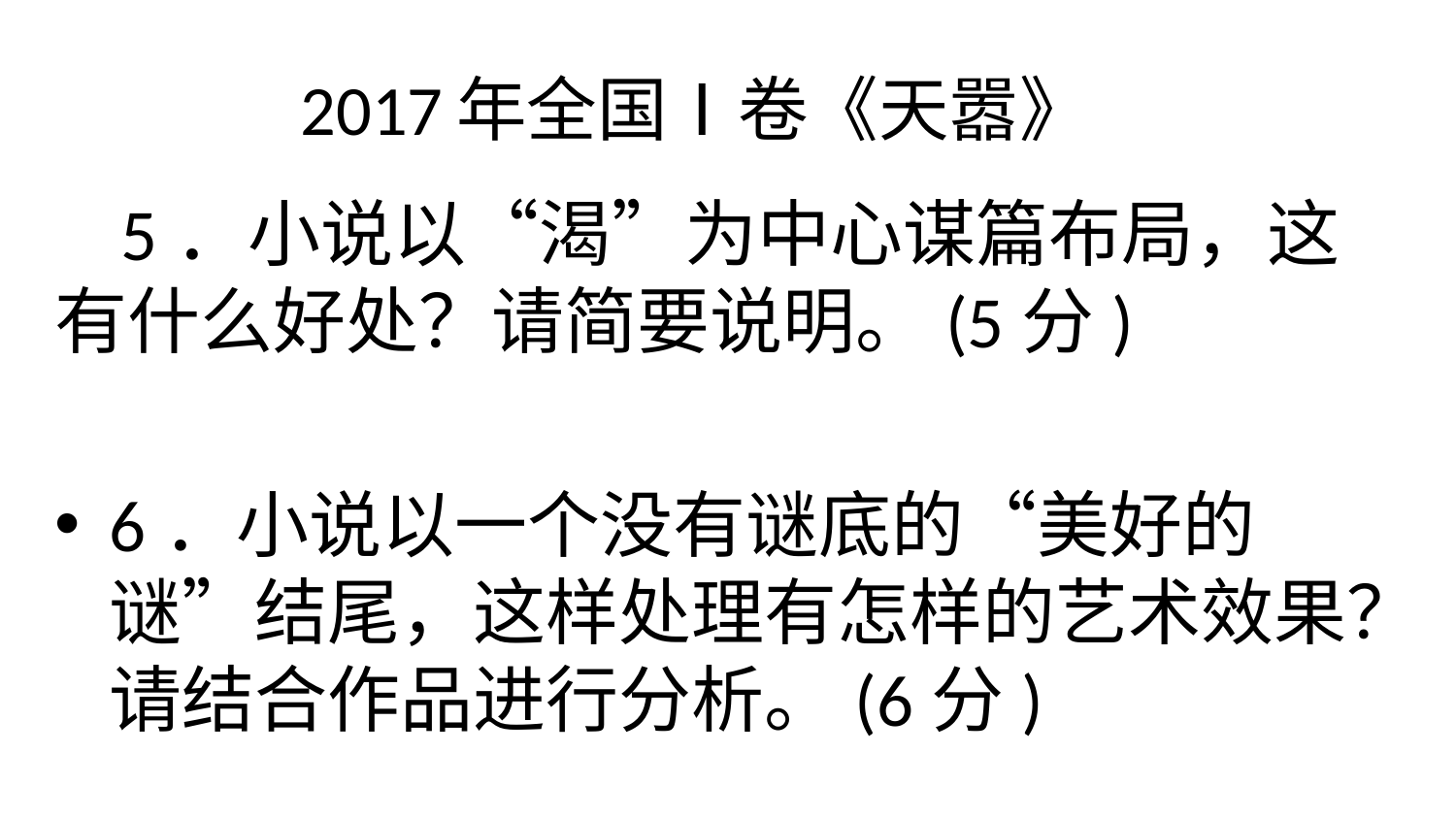

# 2017年全国Ⅰ卷《天嚣》
    5．小说以“渴”为中心谋篇布局，这有什么好处？请简要说明。(5分)

6．小说以一个没有谜底的“美好的谜”结尾，这样处理有怎样的艺术效果？请结合作品进行分析。(6分)